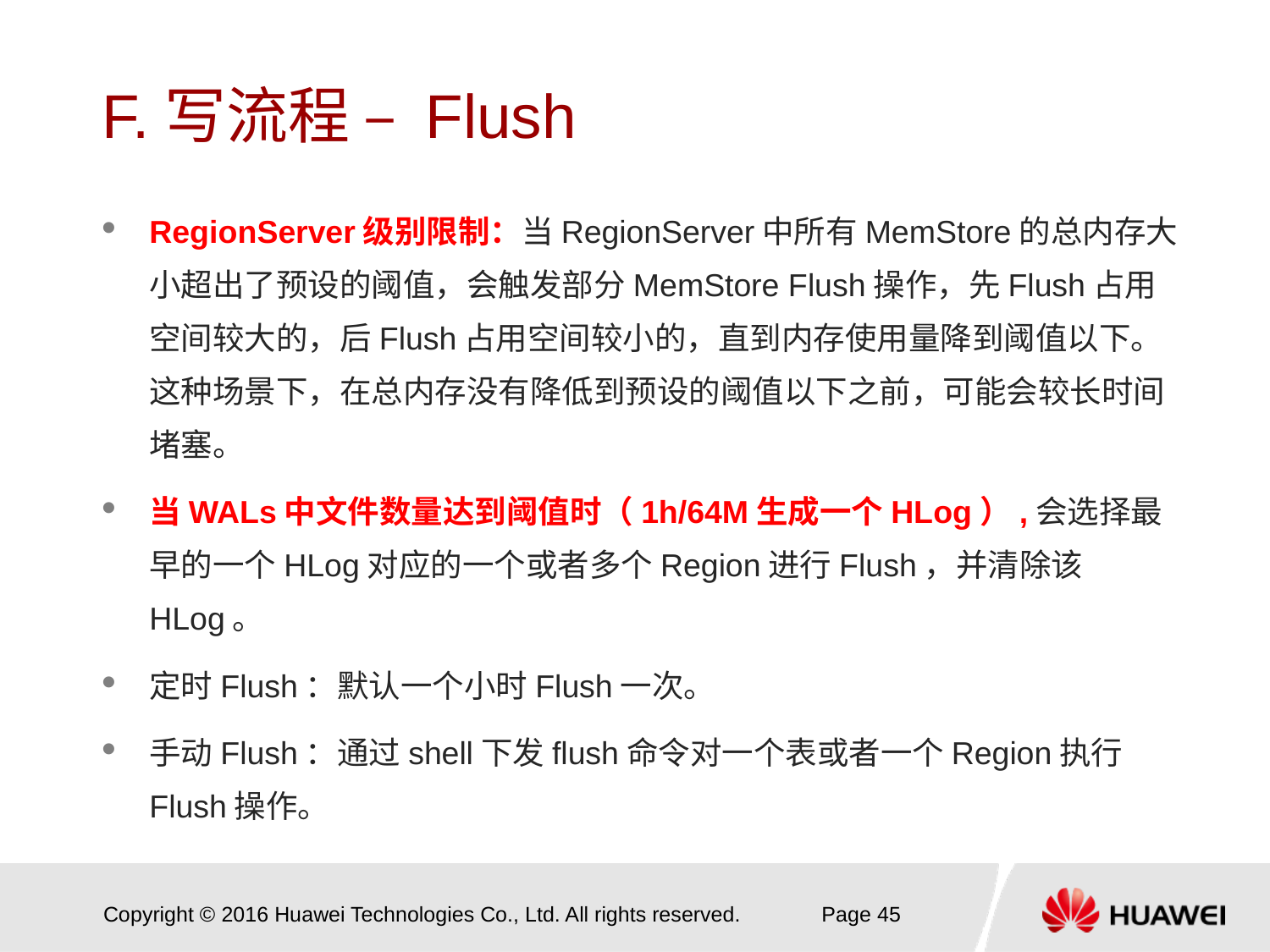

# F.写流程 – Flush
RegionServer级别限制：当RegionServer中所有MemStore的总内存大小超出了预设的阈值，会触发部分MemStore Flush操作，先Flush占用空间较大的，后Flush占用空间较小的，直到内存使用量降到阈值以下。这种场景下，在总内存没有降低到预设的阈值以下之前，可能会较长时间堵塞。
当WALs中文件数量达到阈值时（1h/64M生成一个HLog）,会选择最早的一个HLog对应的一个或者多个Region进行Flush，并清除该HLog。
定时Flush：默认一个小时Flush一次。
手动Flush：通过shell下发flush命令对一个表或者一个Region执行Flush操作。